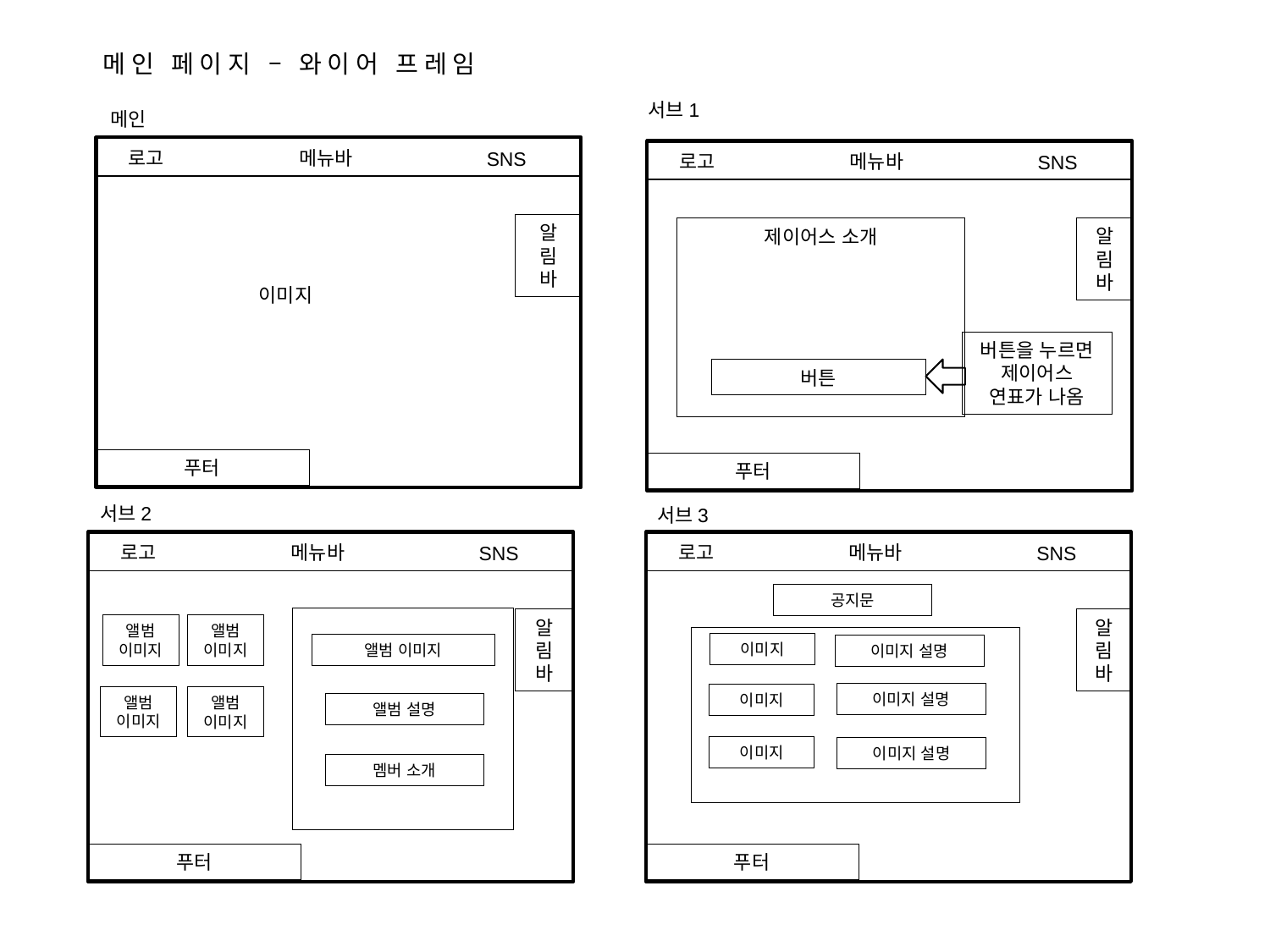

# 메인 페이지 – 와이어 프레임
서브1
메인

메뉴바
로고
SNS

메뉴바
로고
SNS
알
림
바
알
림
바
제이어스 소개

이미지
버튼을 누르면 제이어스 연표가 나옴
버튼

푸터
푸터
서브2
서브3

메뉴바
메뉴바
로고
로고
SNS
SNS
공지문

알
림
바
알
림
바
앨범 이미지
앨범 이미지

이미지
앨범 이미지
이미지 설명
이미지 설명
이미지
앨범 이미지
앨범 이미지
앨범 설명
이미지
이미지 설명
멤버 소개
푸터
푸터